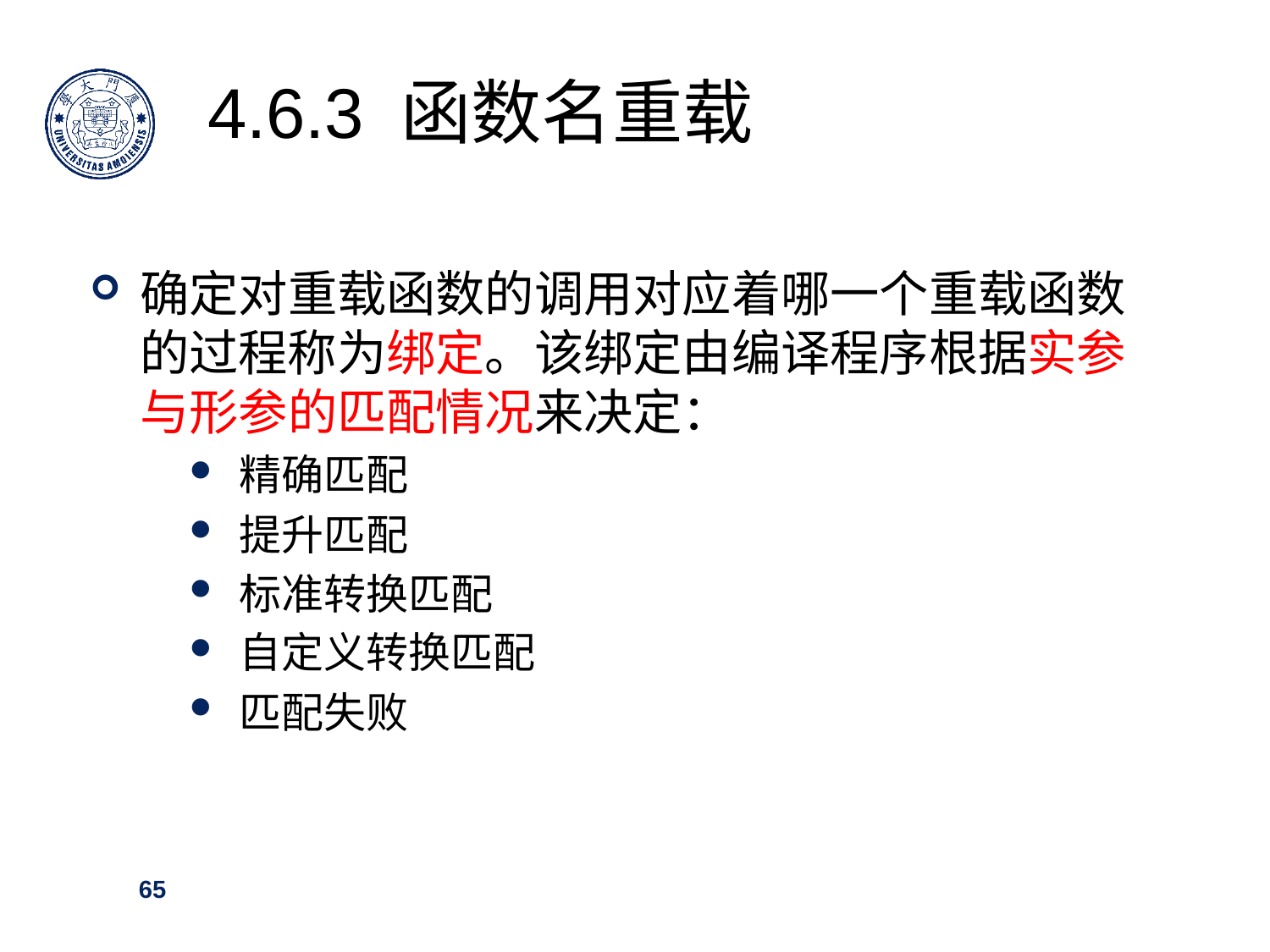

4.6.3 函数名重载
确定对重载函数的调用对应着哪一个重载函数的过程称为绑定。该绑定由编译程序根据实参与形参的匹配情况来决定：
精确匹配
提升匹配
标准转换匹配
自定义转换匹配
匹配失败
65